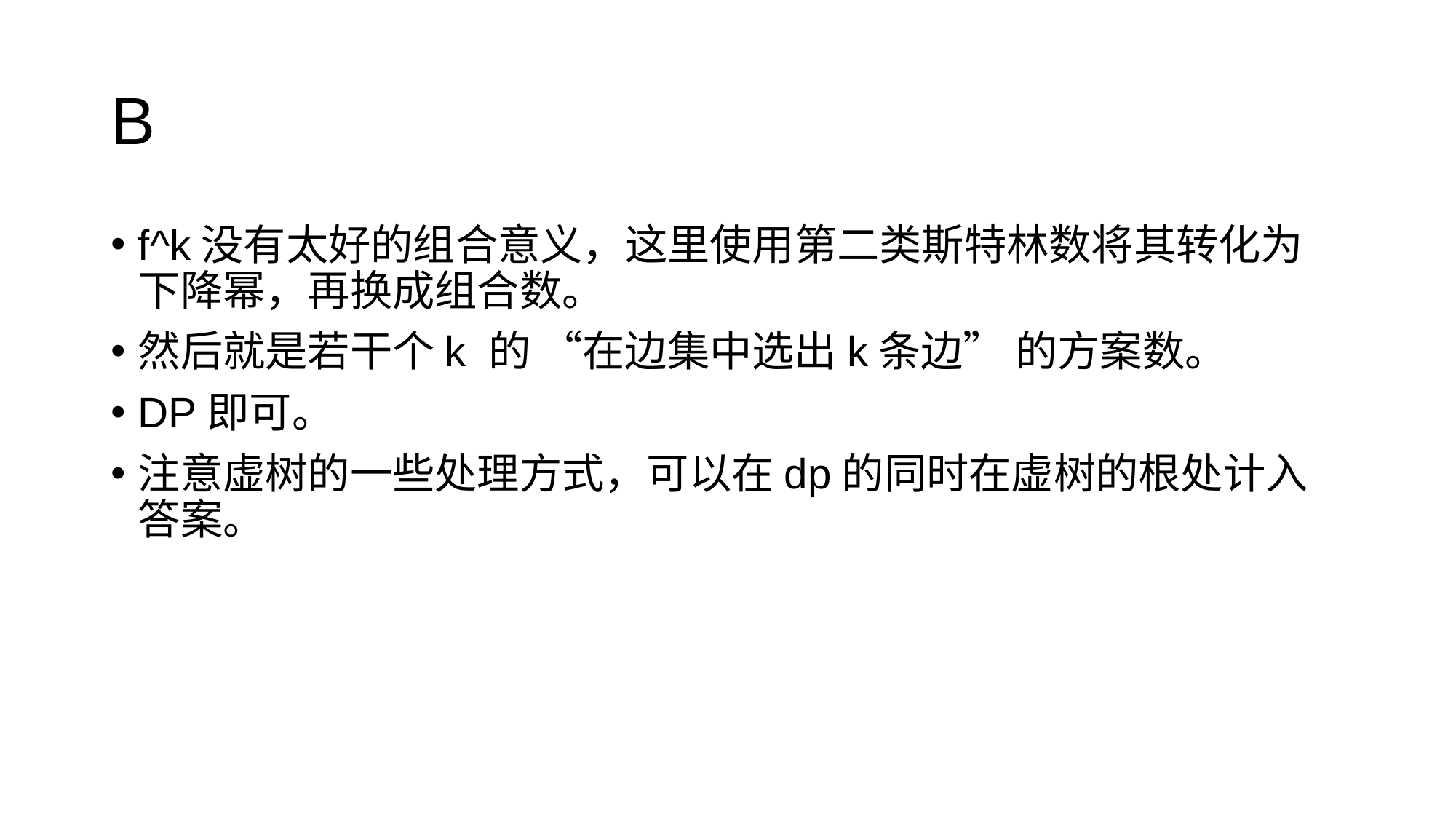

# B
f^k没有太好的组合意义，这里使用第二类斯特林数将其转化为下降幂，再换成组合数。
然后就是若干个k 的 “在边集中选出k条边” 的方案数。
DP即可。
注意虚树的一些处理方式，可以在dp的同时在虚树的根处计入答案。